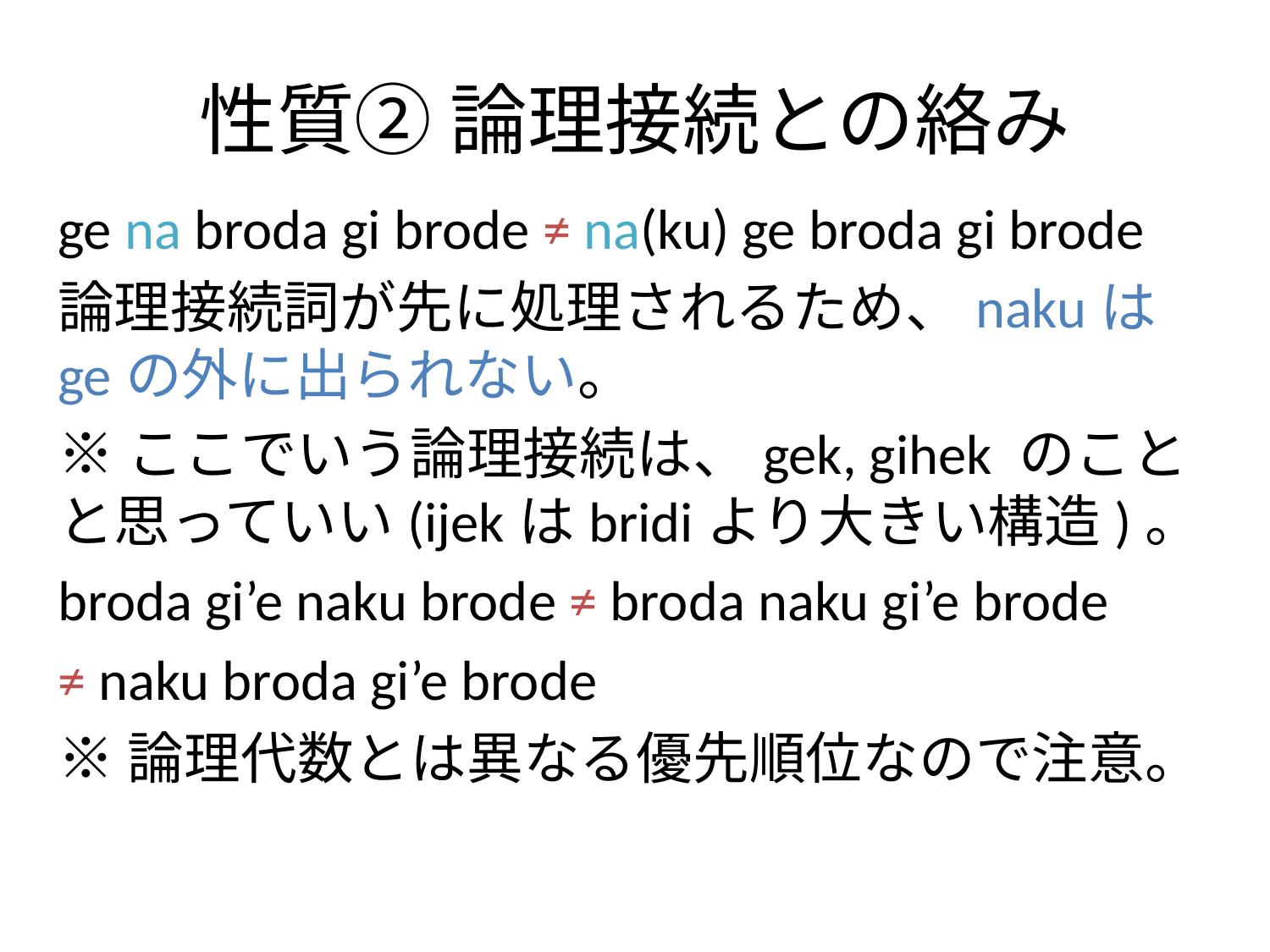

# 性質② 論理接続との絡み
ge na broda gi brode ≠ na(ku) ge broda gi brode
論理接続詞が先に処理されるため、nakuはgeの外に出られない。
※ここでいう論理接続は、gek, gihek のことと思っていい(ijekはbridiより大きい構造)。
broda gi’e naku brode ≠ broda naku gi’e brode
≠ naku broda gi’e brode
※論理代数とは異なる優先順位なので注意。